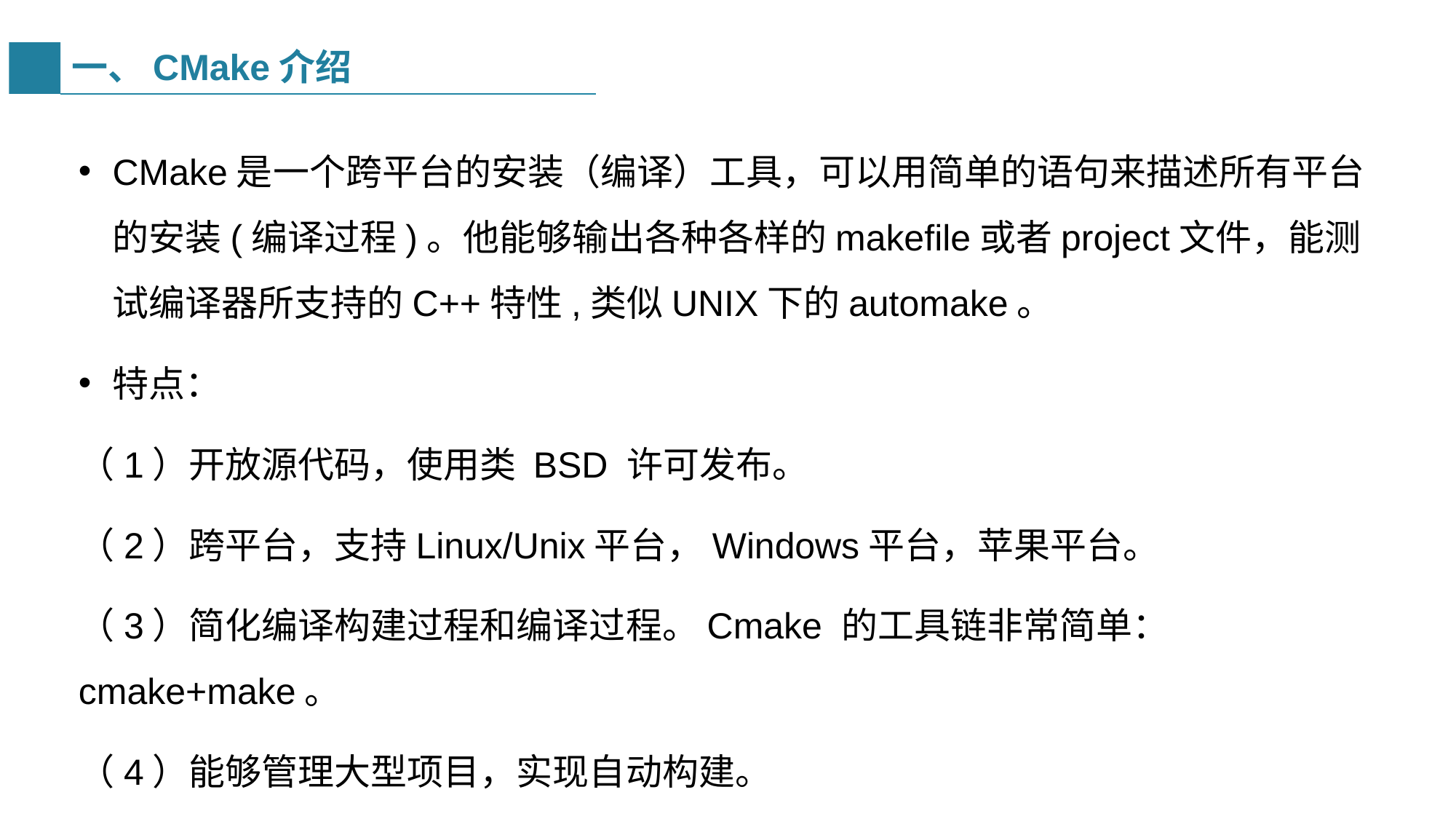

# 一、CMake介绍
CMake是一个跨平台的安装（编译）工具，可以用简单的语句来描述所有平台的安装(编译过程)。他能够输出各种各样的makefile或者project文件，能测试编译器所支持的C++特性,类似UNIX下的automake。
特点：
（1）开放源代码，使用类 BSD 许可发布。
（2）跨平台，支持Linux/Unix平台，Windows平台，苹果平台。
（3）简化编译构建过程和编译过程。Cmake 的工具链非常简单：cmake+make。
（4）能够管理大型项目，实现自动构建。
3